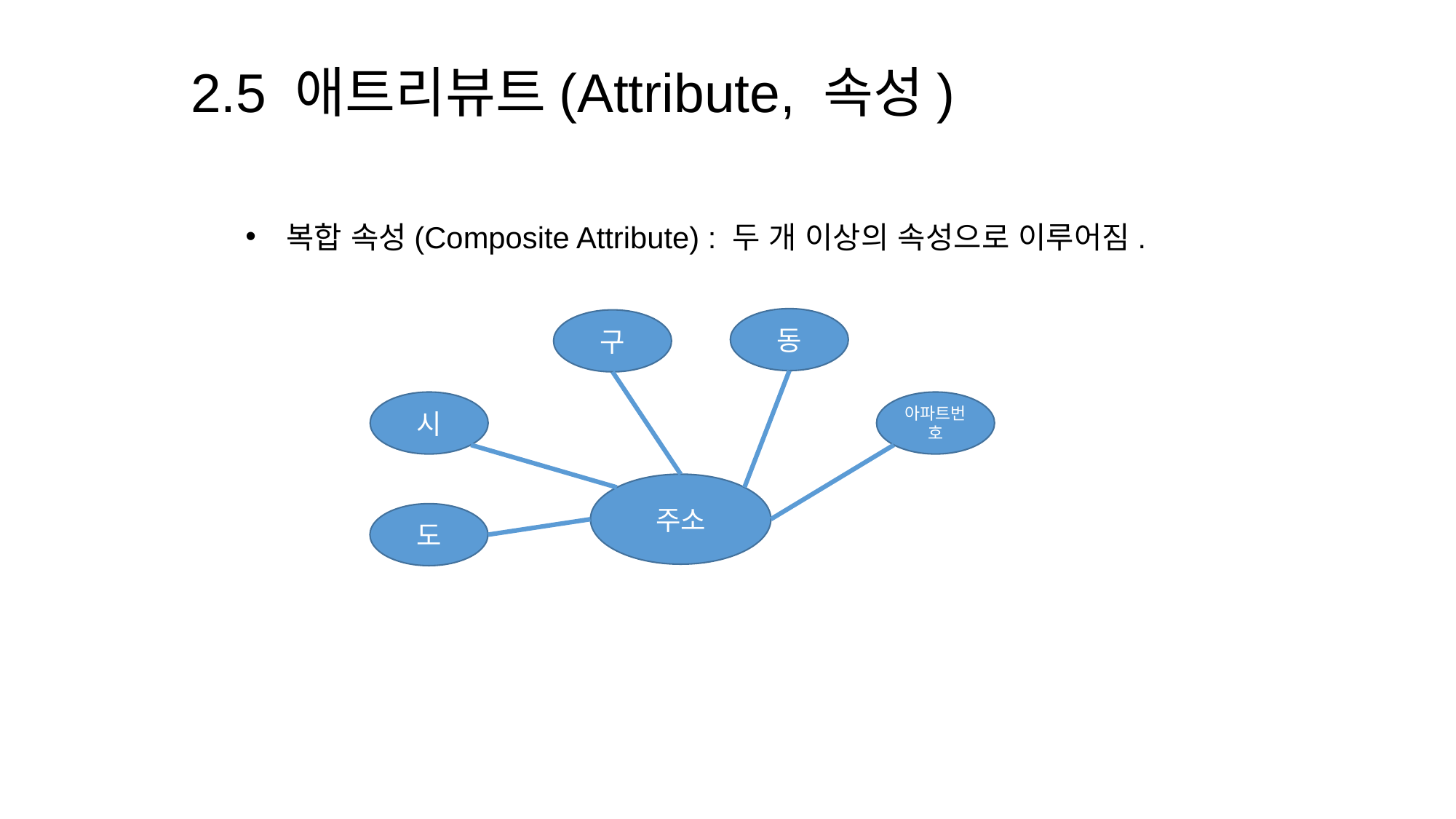

2.5 애트리뷰트(Attribute, 속성)
복합 속성(Composite Attribute) : 두 개 이상의 속성으로 이루어짐.
동
구
시
아파트번호
주소
도